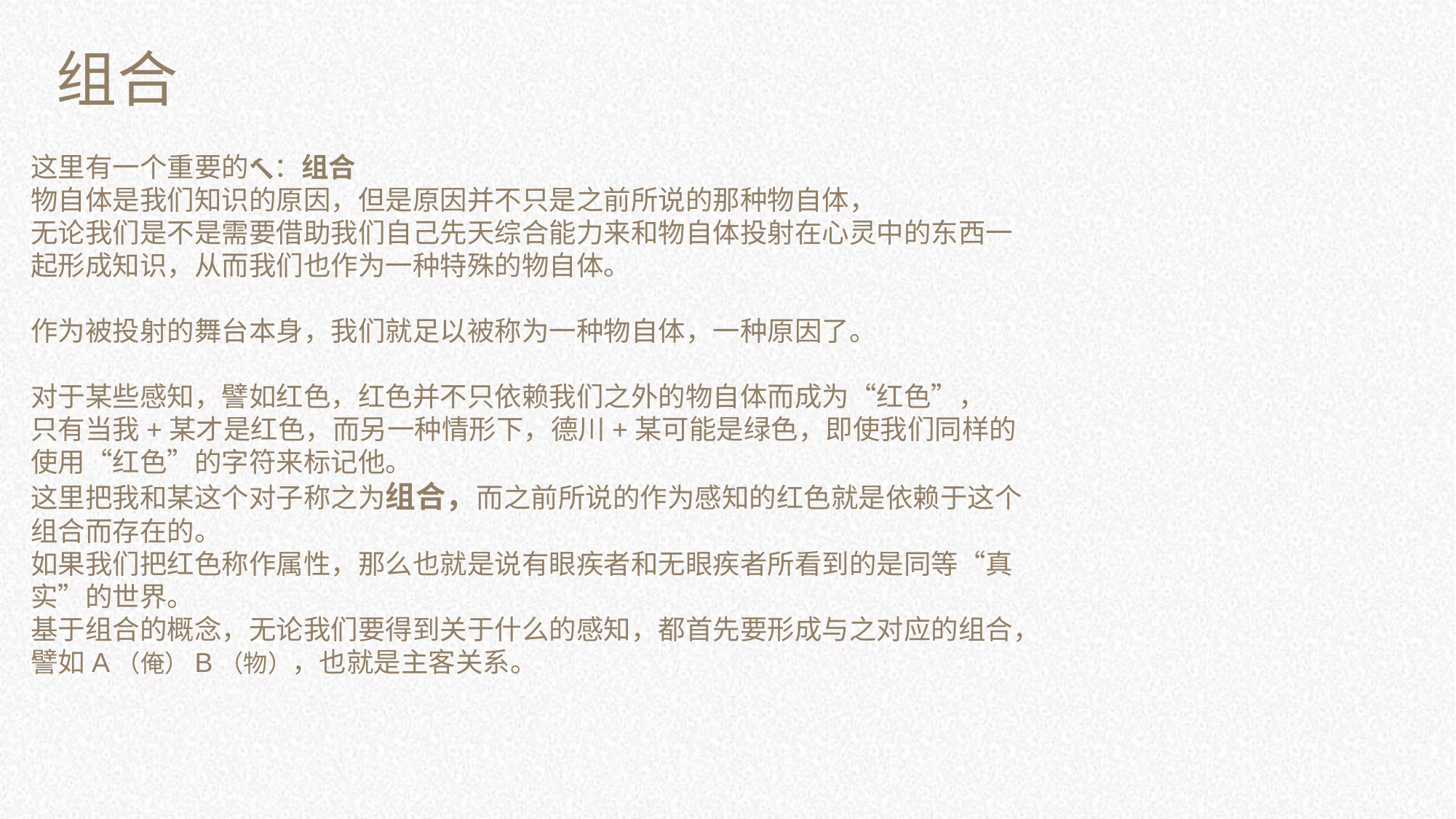

组合
这里有一个重要的🔨：组合
物自体是我们知识的原因，但是原因并不只是之前所说的那种物自体，
无论我们是不是需要借助我们自己先天综合能力来和物自体投射在心灵中的东西一起形成知识，从而我们也作为一种特殊的物自体。

作为被投射的舞台本身，我们就足以被称为一种物自体，一种原因了。

对于某些感知，譬如红色，红色并不只依赖我们之外的物自体而成为“红色”，
只有当我+某才是红色，而另一种情形下，德川+某可能是绿色，即使我们同样的使用“红色”的字符来标记他。
这里把我和某这个对子称之为组合，而之前所说的作为感知的红色就是依赖于这个组合而存在的。
如果我们把红色称作属性，那么也就是说有眼疾者和无眼疾者所看到的是同等“真实”的世界。
基于组合的概念，无论我们要得到关于什么的感知，都首先要形成与之对应的组合，
譬如A（俺）B（物），也就是主客关系。